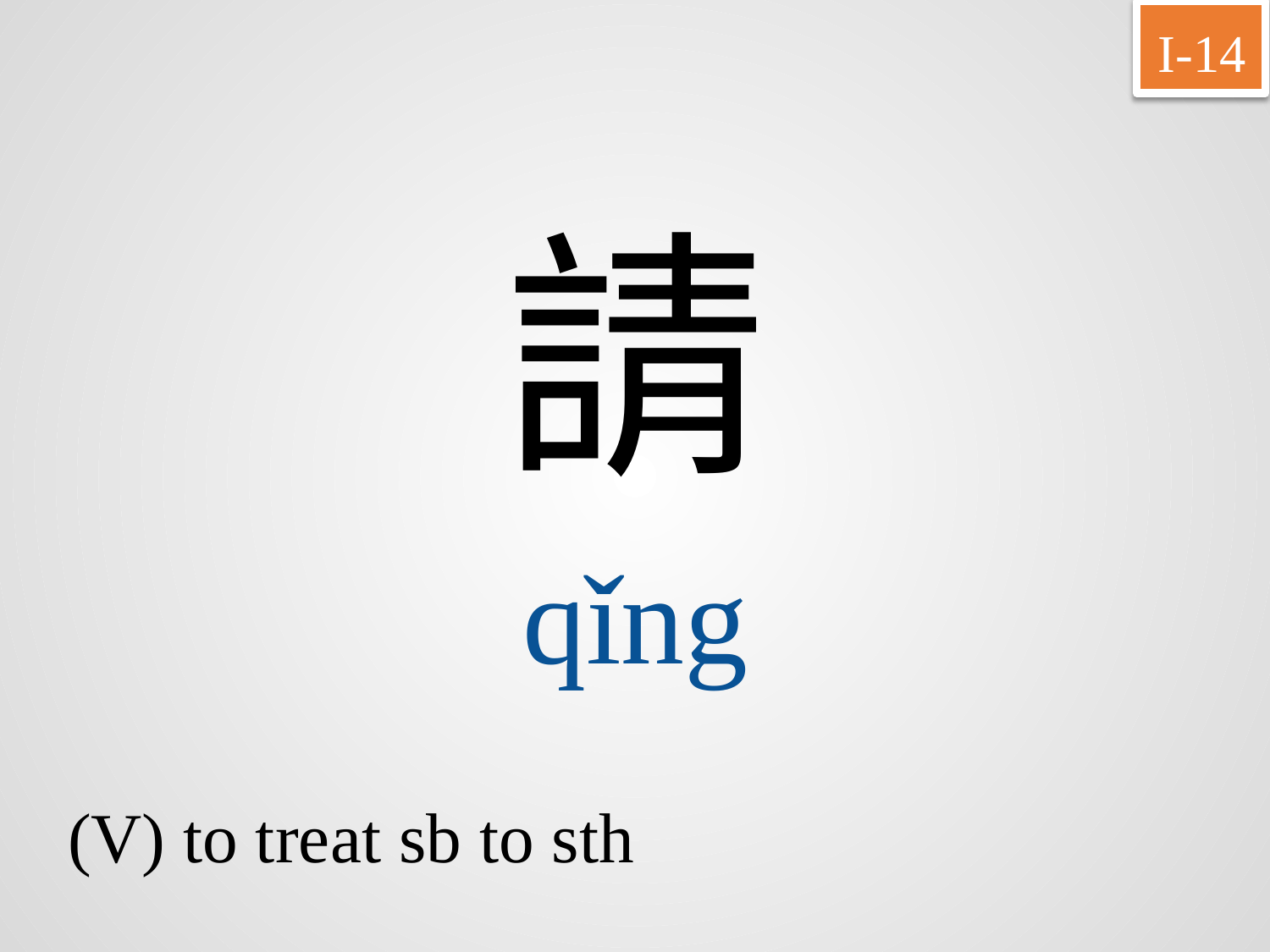

I-14

請
qǐng
(V) to treat sb to sth